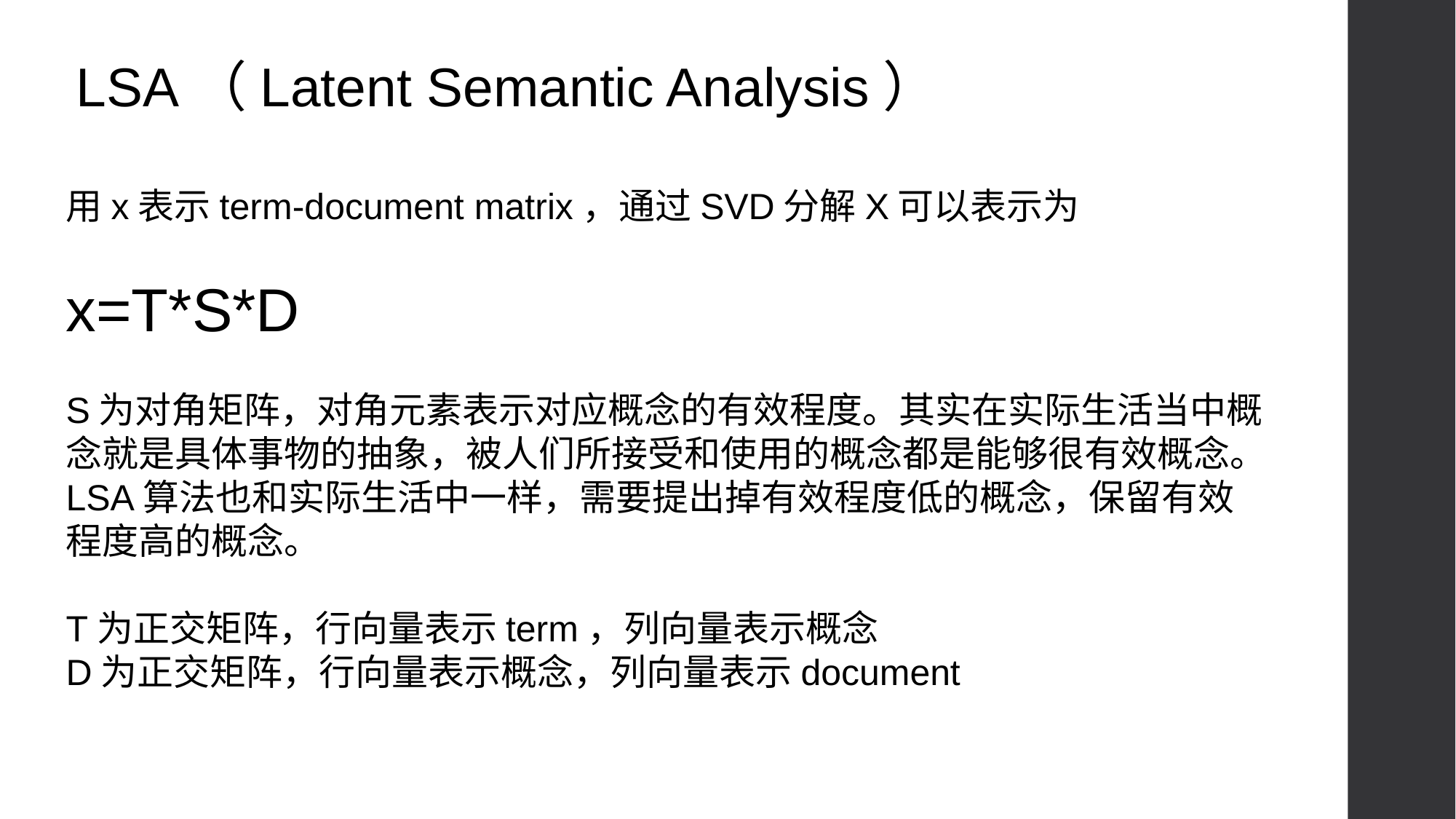

LSA（Latent Semantic Analysis）
用x表示term-document matrix，通过SVD分解X可以表示为

x=T*S*D

S为对角矩阵，对角元素表示对应概念的有效程度。其实在实际生活当中概念就是具体事物的抽象，被人们所接受和使用的概念都是能够很有效概念。LSA算法也和实际生活中一样，需要提出掉有效程度低的概念，保留有效程度高的概念。

T为正交矩阵，行向量表示term，列向量表示概念
D为正交矩阵，行向量表示概念，列向量表示document